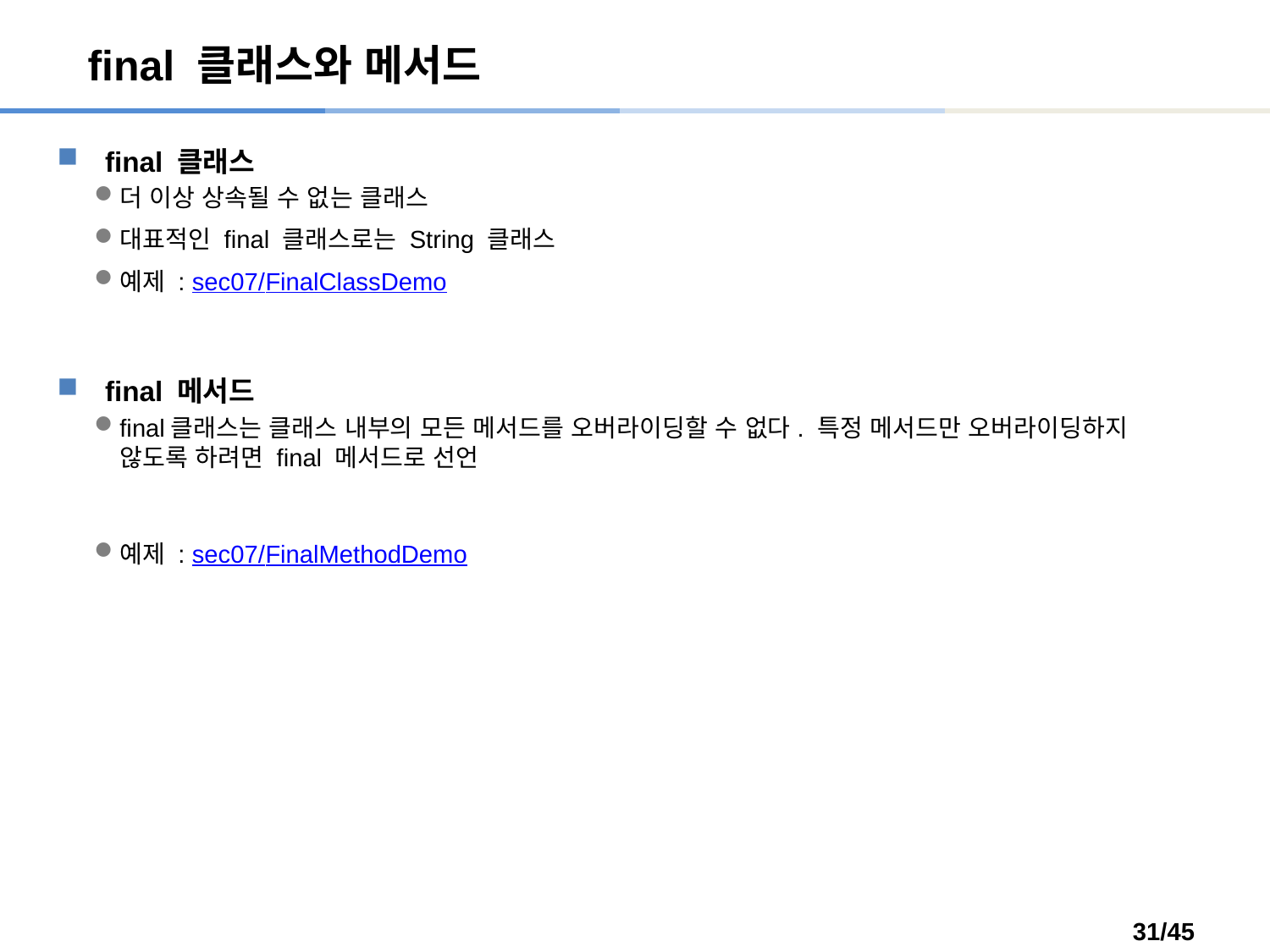

# final 클래스와 메서드
final 클래스
더 이상 상속될 수 없는 클래스
대표적인 final 클래스로는 String 클래스
예제 : sec07/FinalClassDemo

final 메서드
final클래스는 클래스 내부의 모든 메서드를 오버라이딩할 수 없다. 특정 메서드만 오버라이딩하지 않도록 하려면 final 메서드로 선언

예제 : sec07/FinalMethodDemo